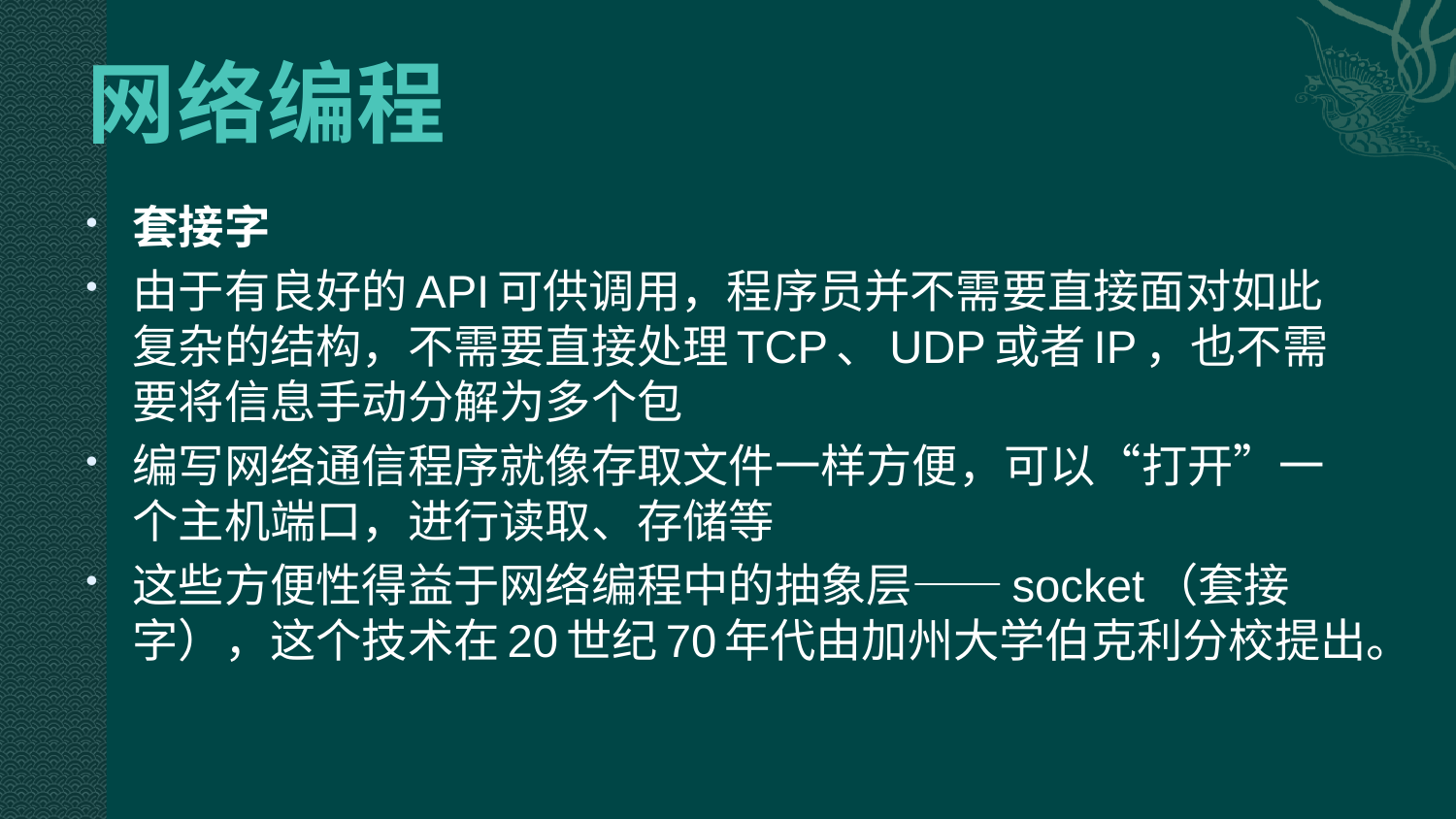

# 网络编程
套接字
由于有良好的API可供调用，程序员并不需要直接面对如此复杂的结构，不需要直接处理TCP、UDP或者IP，也不需要将信息手动分解为多个包
编写网络通信程序就像存取文件一样方便，可以“打开”一个主机端口，进行读取、存储等
这些方便性得益于网络编程中的抽象层——socket（套接字），这个技术在20世纪70年代由加州大学伯克利分校提出。